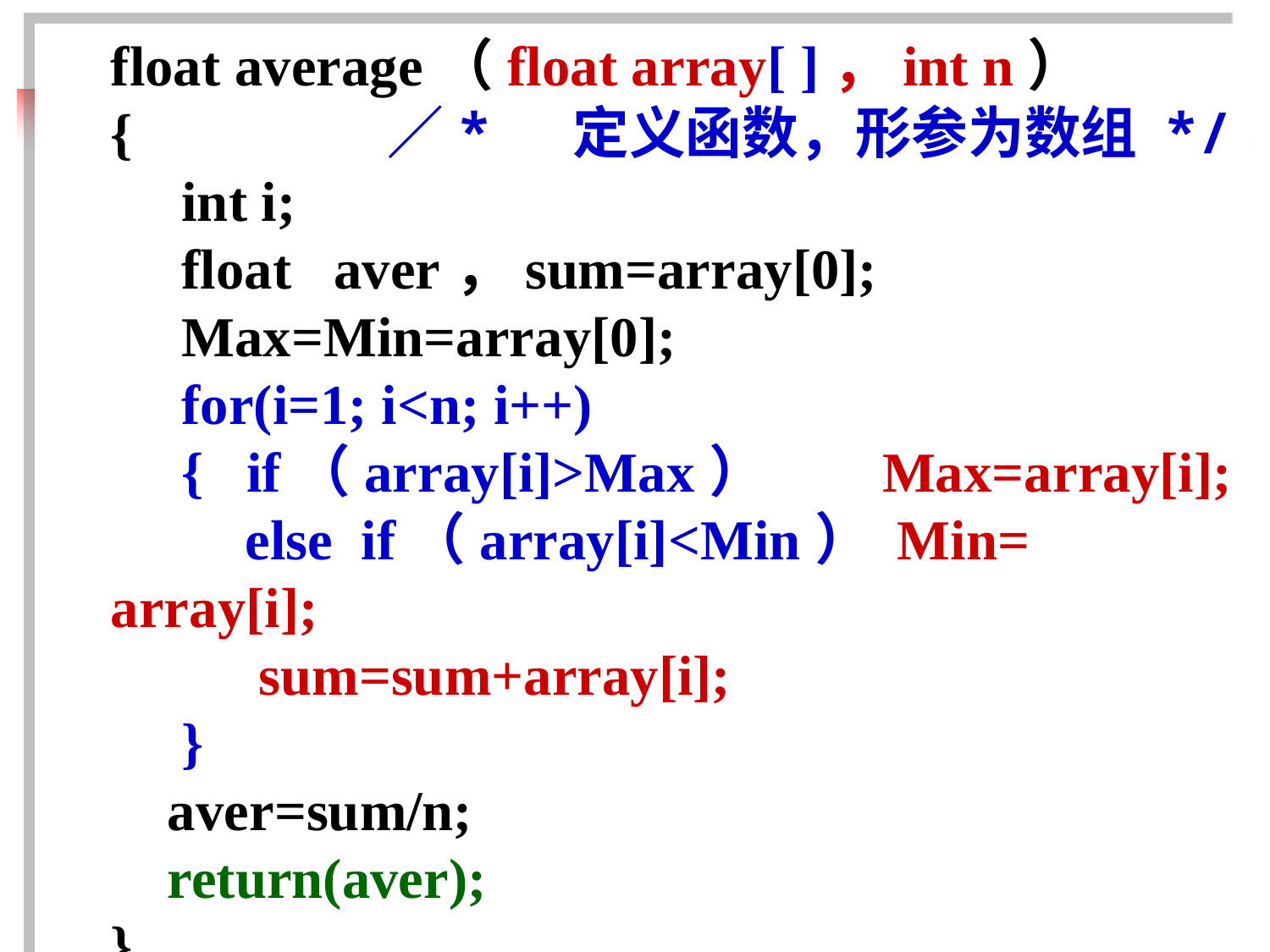

float average（float array[ ]，int n）
{                 ／*  定义函数，形参为数组 */
     int i;
     float   aver，sum=array[0];
     Max=Min=array[0];
     for(i=1; i<n; i++)
     {   if（array[i]>Max）        Max=array[i];
　     else  if（array[i]<Min） Min= array[i];
     　sum=sum+array[i];
     }
    aver=sum/n;
    return(aver);
}